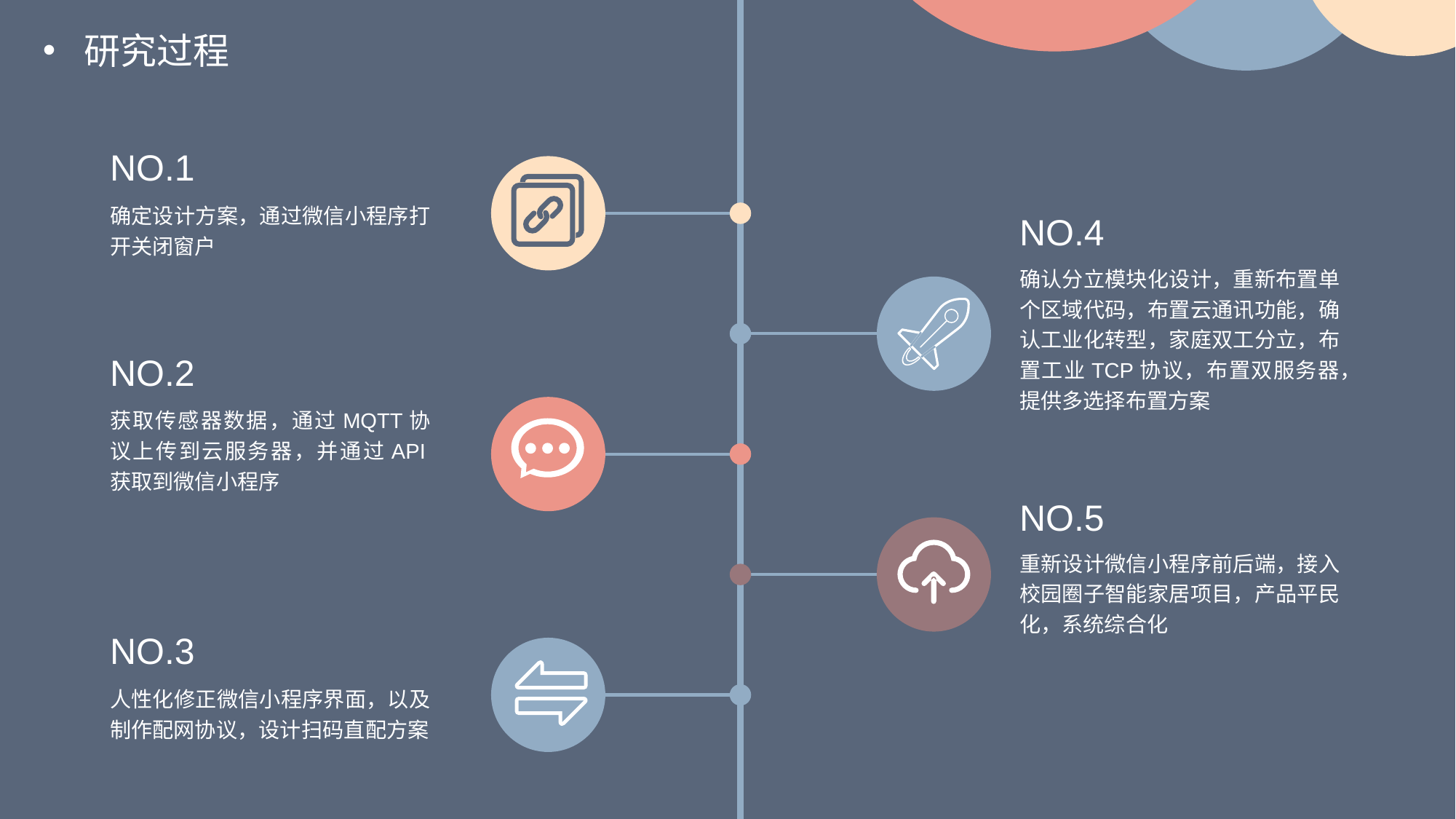

研究过程
NO.1

确定设计方案，通过微信小程序打开关闭窗户
NO.4

确认分立模块化设计，重新布置单个区域代码，布置云通讯功能，确认工业化转型，家庭双工分立，布置工业TCP协议，布置双服务器，提供多选择布置方案

NO.2

获取传感器数据，通过MQTT协议上传到云服务器，并通过API获取到微信小程序

NO.5

重新设计微信小程序前后端，接入校园圈子智能家居项目，产品平民化，系统综合化

NO.3

人性化修正微信小程序界面，以及制作配网协议，设计扫码直配方案